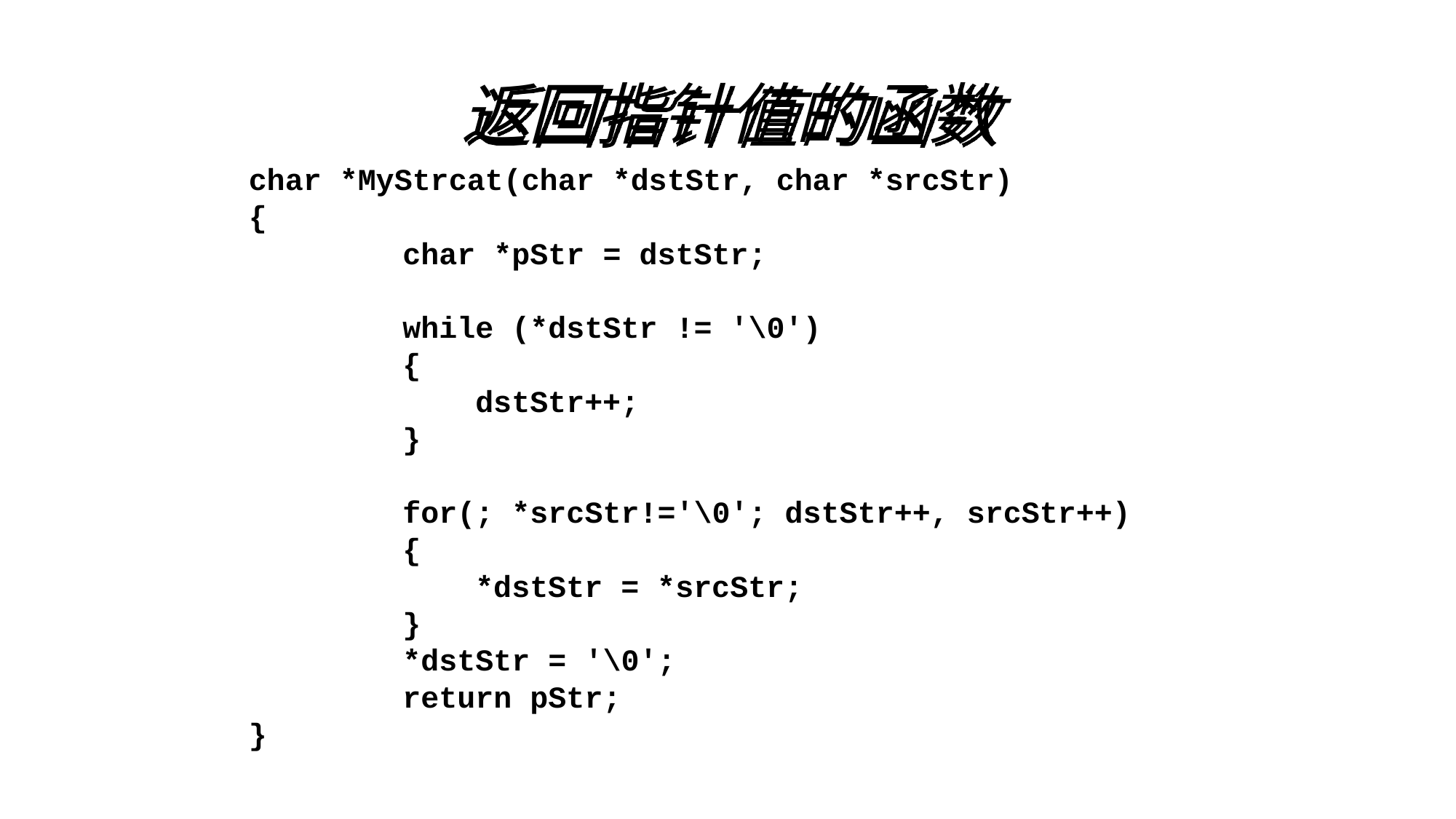

# 返回指针值的函数
char *MyStrcat(char *dstStr, char *srcStr)
{
		char *pStr = dstStr;

		while (*dstStr != '\0')
		{
		    dstStr++;
		}

		for(; *srcStr!='\0'; dstStr++, srcStr++)
		{
		    *dstStr = *srcStr;
		}
		*dstStr = '\0';
		return pStr;
}